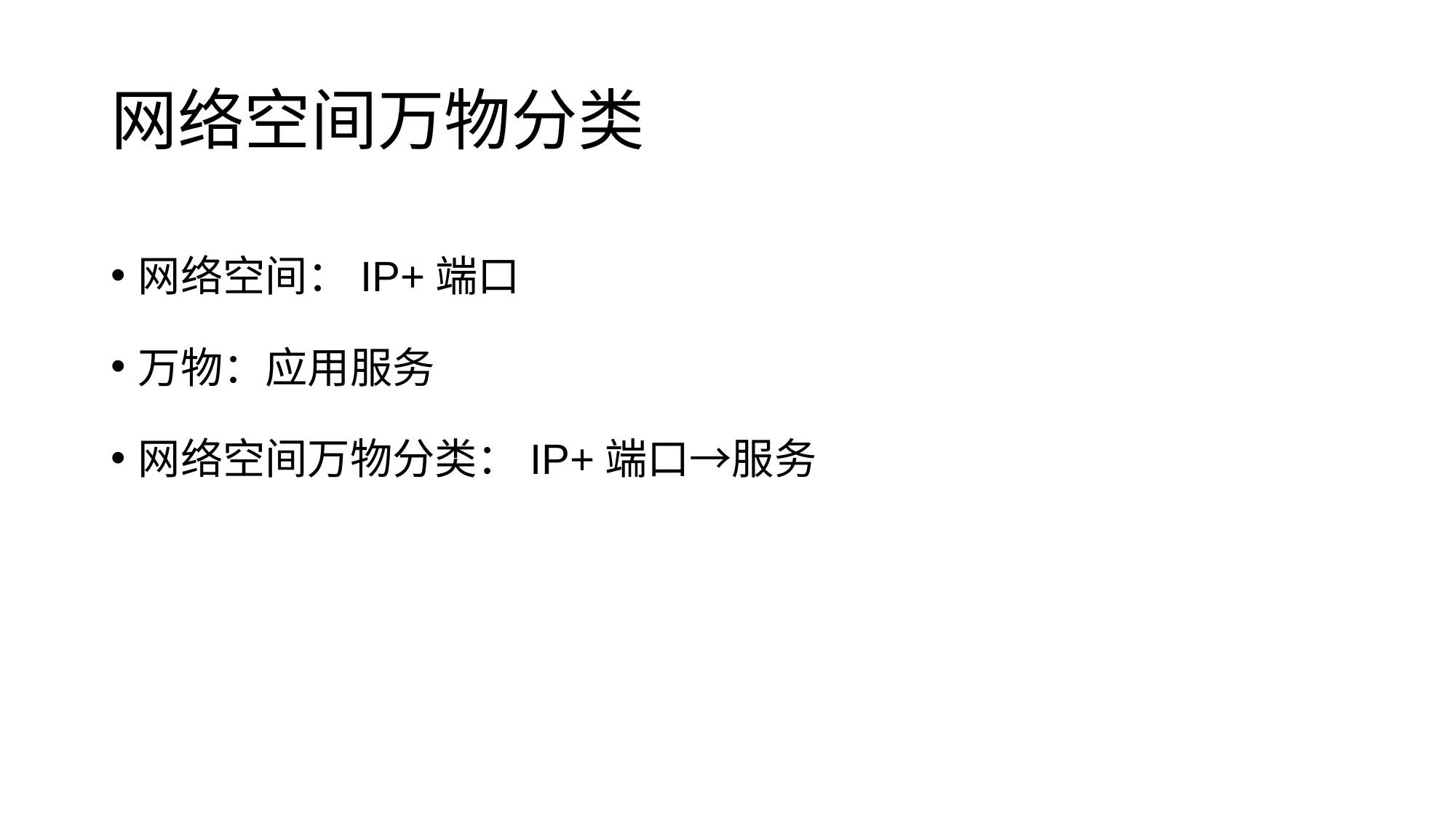

# 网络空间万物分类
网络空间：IP+端口
万物：应用服务
网络空间万物分类：IP+端口→服务